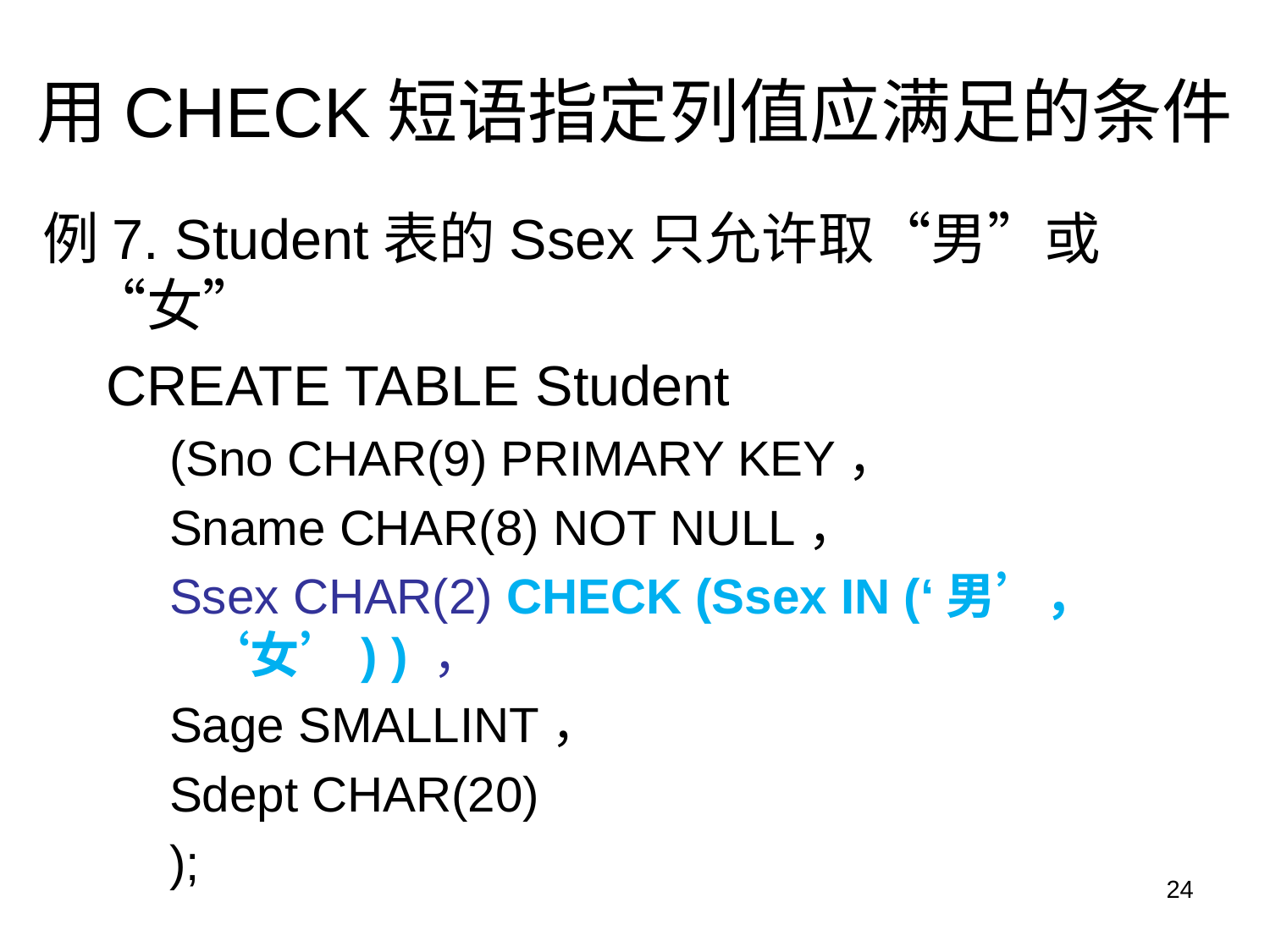

# 用CHECK短语指定列值应满足的条件
例7. Student表的Ssex只允许取“男”或“女”
CREATE TABLE Student
(Sno CHAR(9) PRIMARY KEY，
Sname CHAR(8) NOT NULL，
Ssex CHAR(2) CHECK (Ssex IN (‘男’，‘女’) ) ，
Sage SMALLINT，
Sdept CHAR(20)
);

24